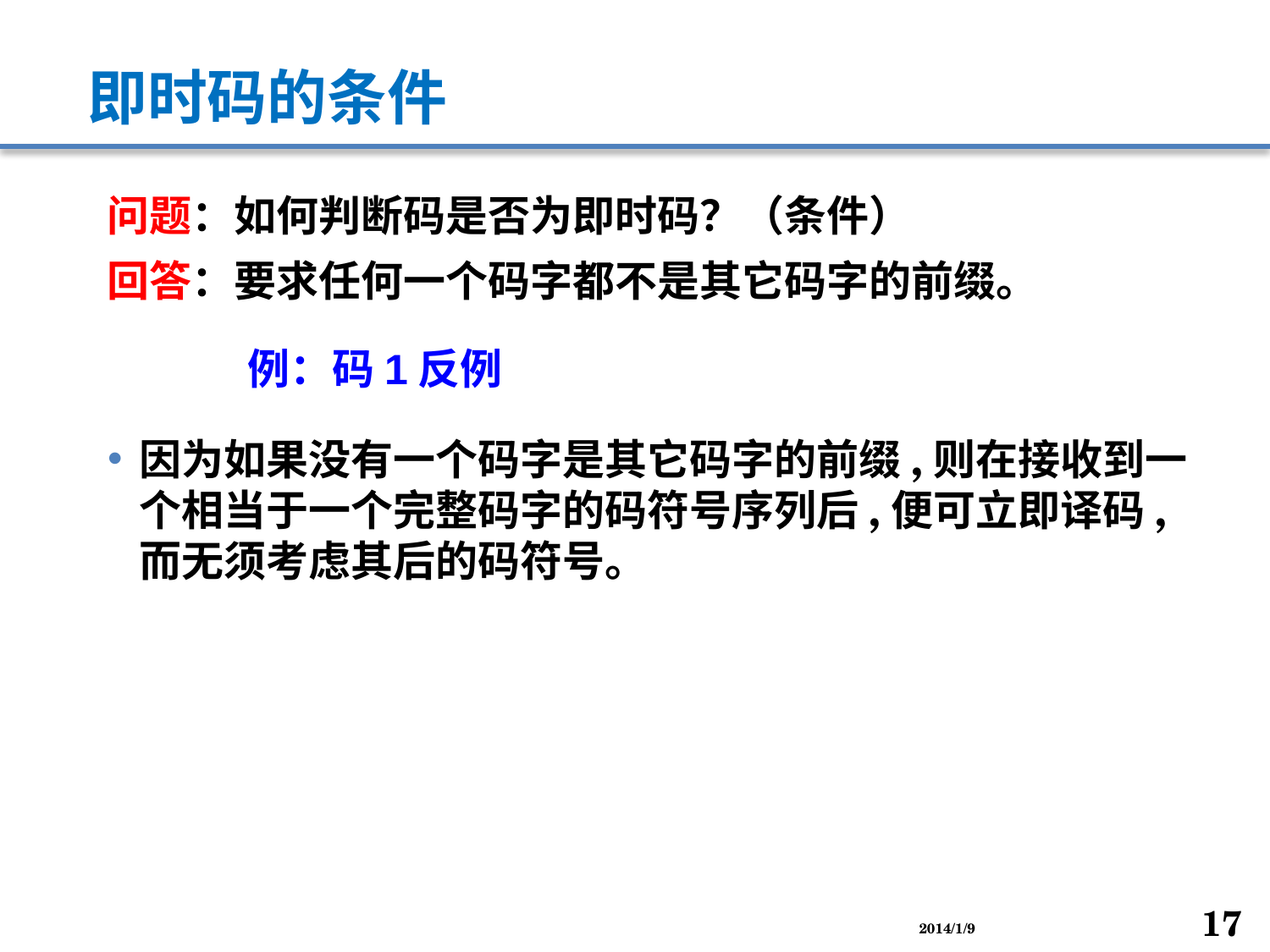

# 即时码的条件
问题：如何判断码是否为即时码？（条件）
回答：要求任何一个码字都不是其它码字的前缀。
例：码1反例
因为如果没有一个码字是其它码字的前缀,则在接收到一个相当于一个完整码字的码符号序列后,便可立即译码,而无须考虑其后的码符号。
2014/1/9
17